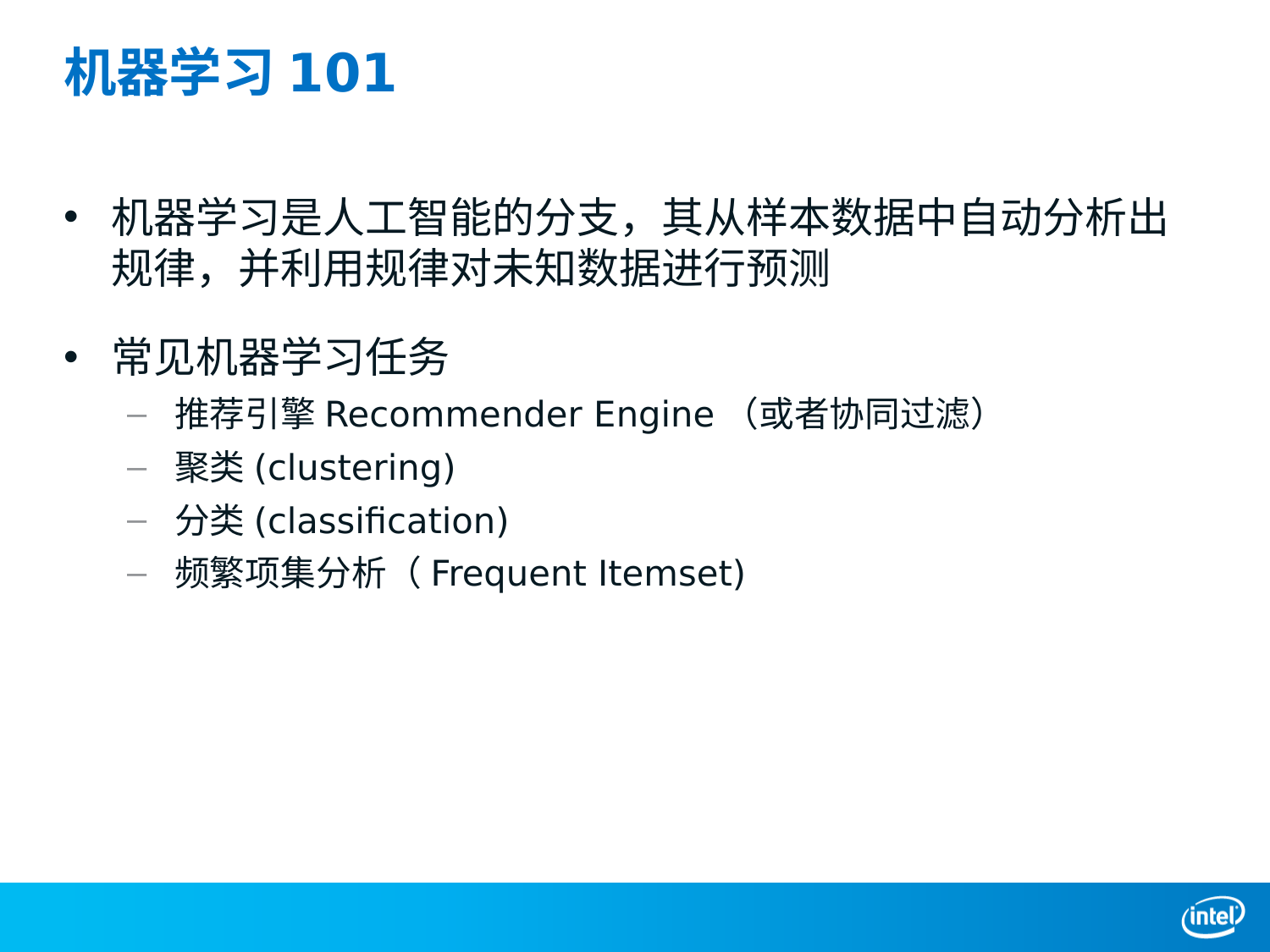

# 机器学习101
机器学习是人工智能的分支，其从样本数据中自动分析出规律，并利用规律对未知数据进行预测
常见机器学习任务
推荐引擎Recommender Engine（或者协同过滤）
聚类(clustering)
分类(classification)
频繁项集分析（Frequent Itemset)